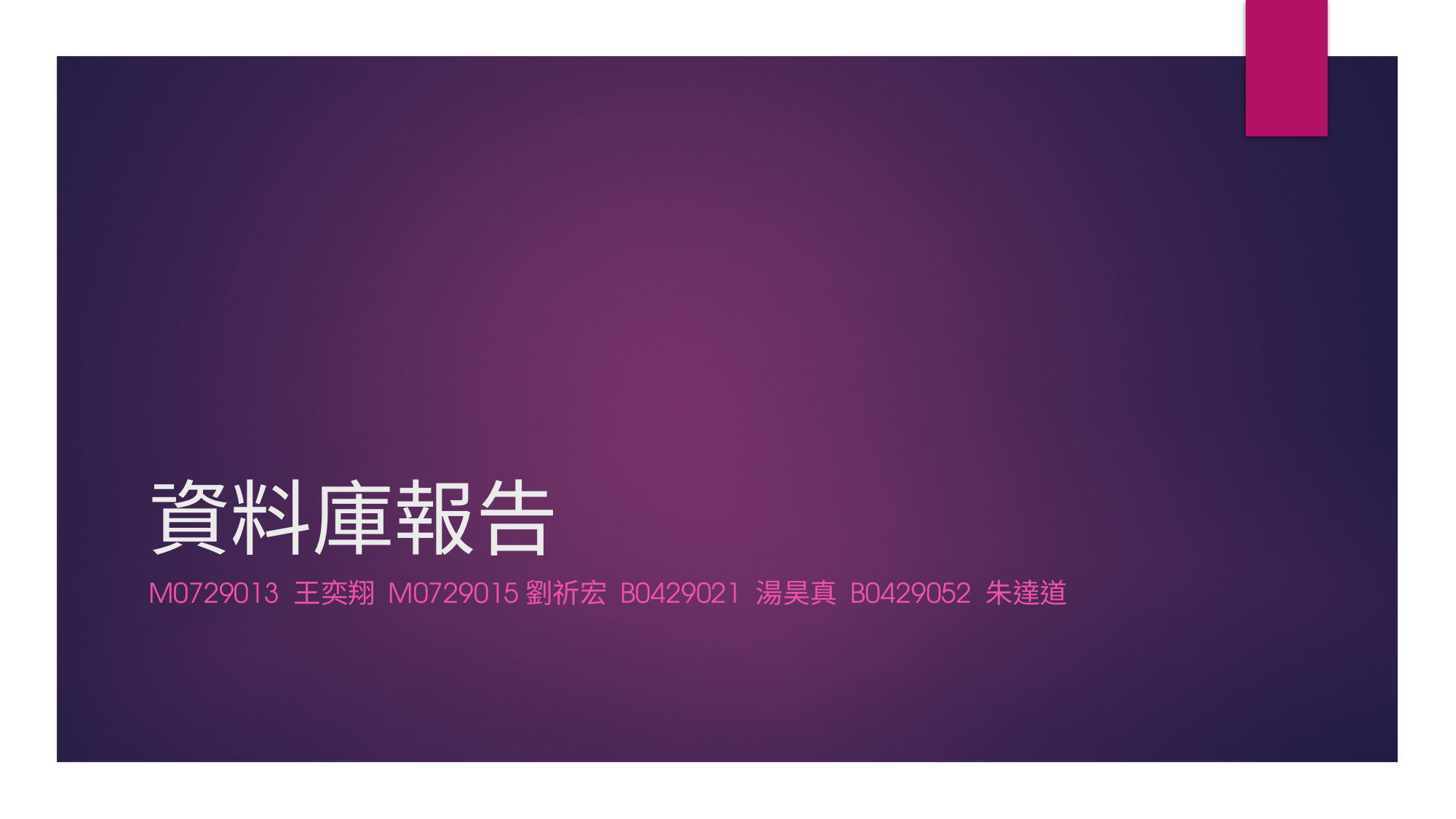

# 資料庫報告
M0729013 王奕翔 M0729015劉祈宏 B0429021 湯昊真 B0429052 朱達道